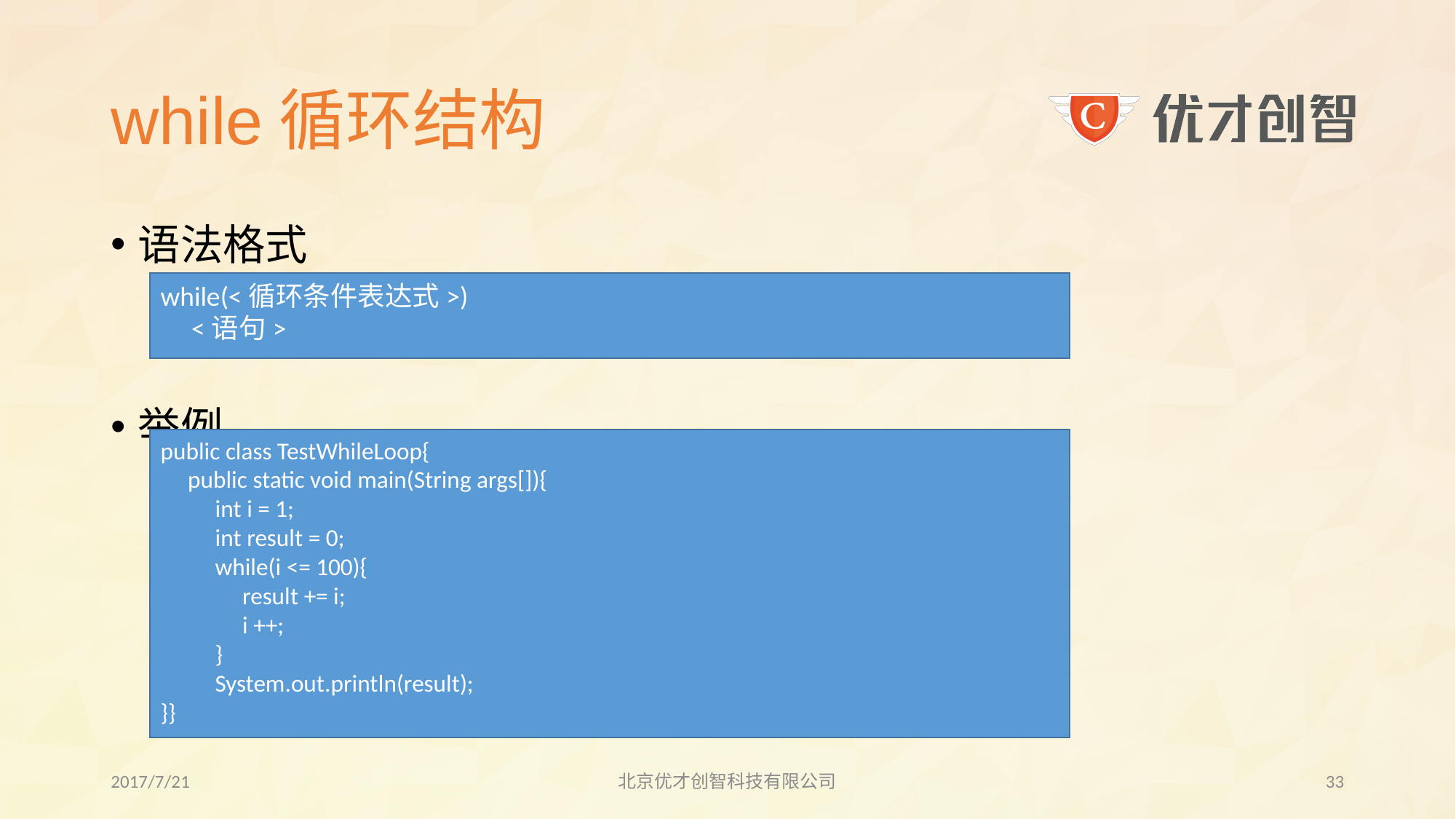

# while循环结构
语法格式

举例

while(<循环条件表达式>)
     <语句>
public class TestWhileLoop{
     public static void main(String args[]){
          int i = 1;
          int result = 0;
          while(i <= 100){
               result += i;
               i ++;
          }
          System.out.println(result);
}}
2017/7/21
北京优才创智科技有限公司
33